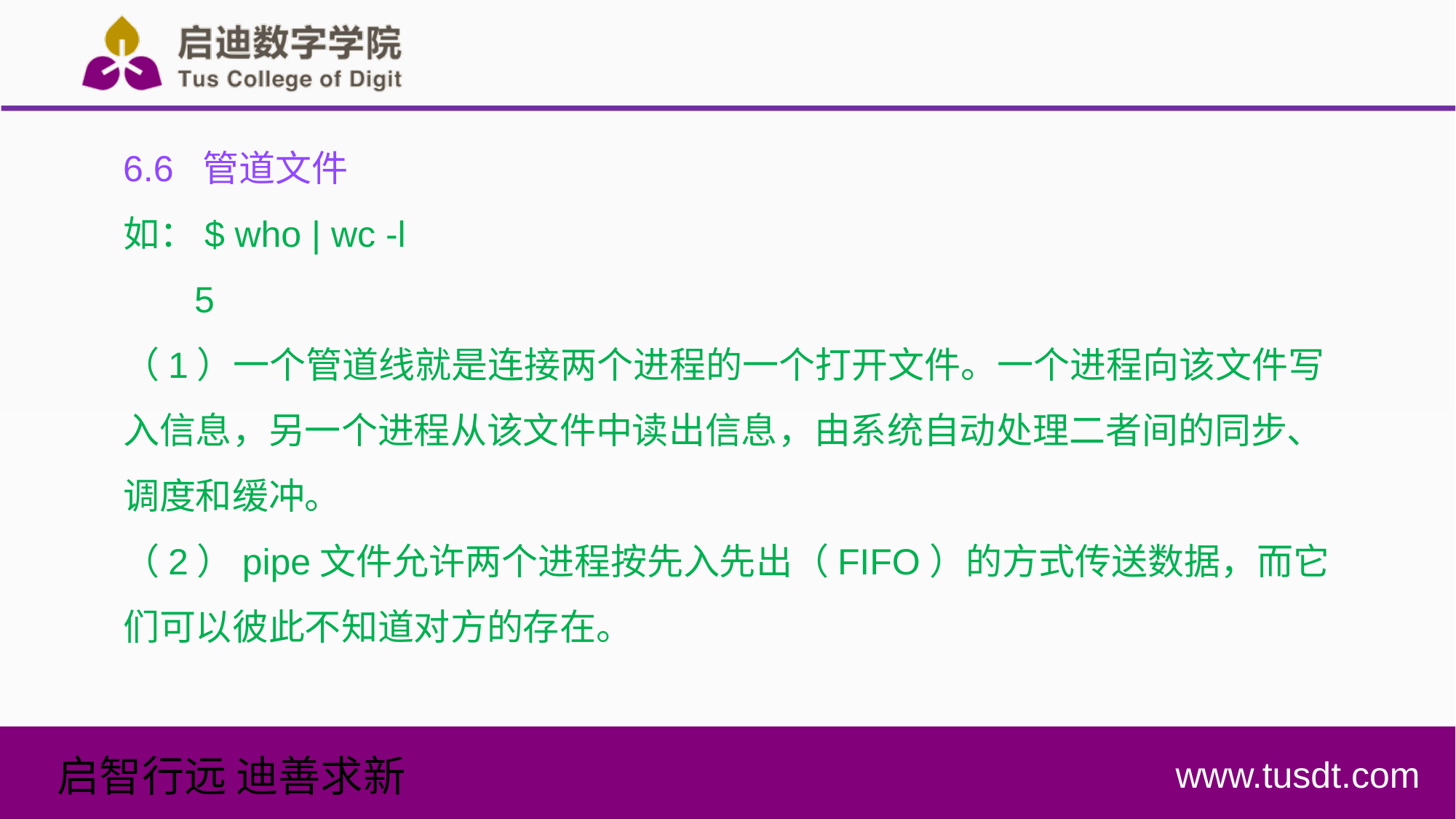

6.6  管道文件
如：$ who | wc -l
       5
（1）一个管道线就是连接两个进程的一个打开文件。一个进程向该文件写入信息，另一个进程从该文件中读出信息，由系统自动处理二者间的同步、调度和缓冲。
（2）pipe文件允许两个进程按先入先出（FIFO）的方式传送数据，而它们可以彼此不知道对方的存在。